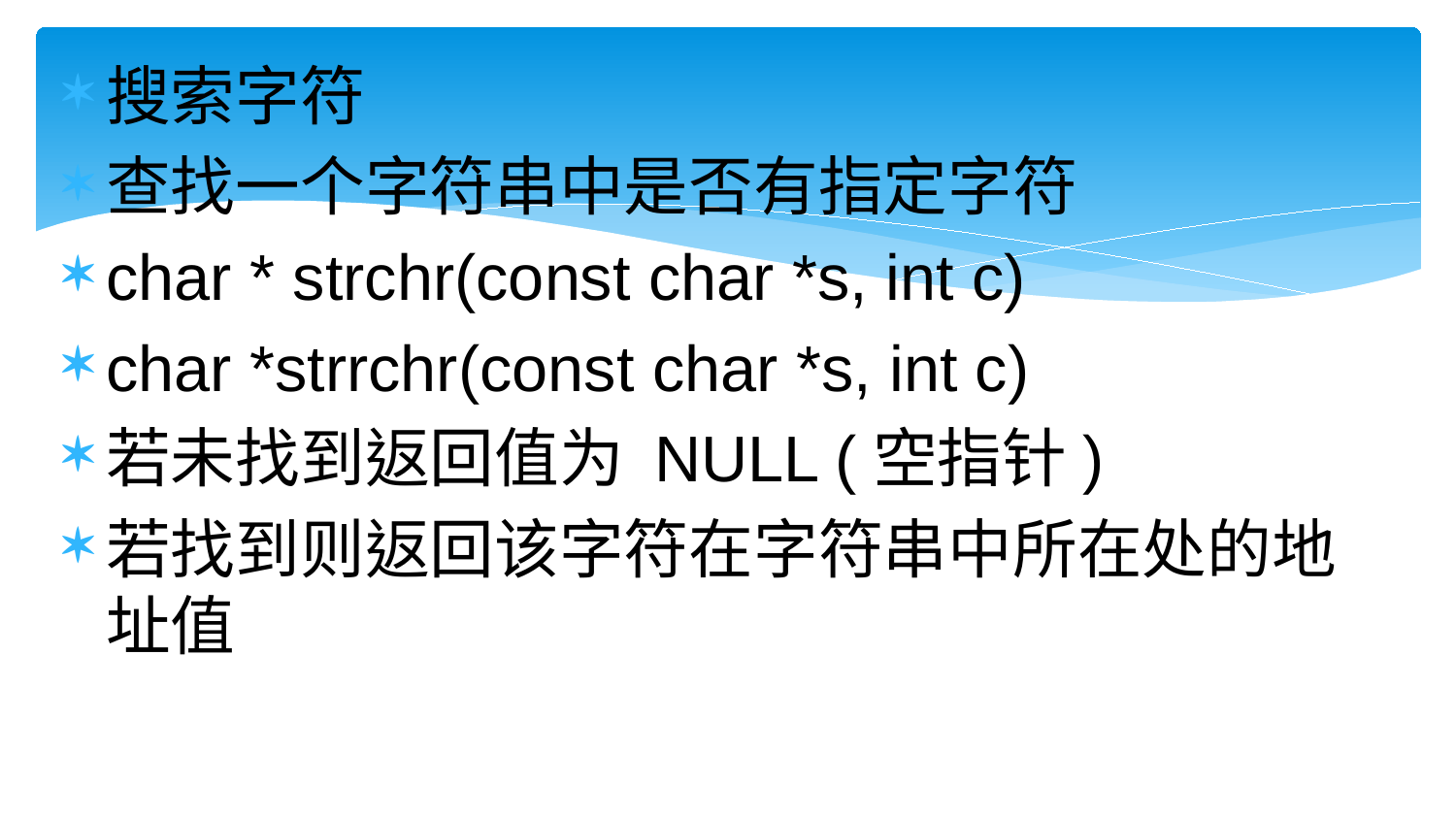

搜索字符
查找一个字符串中是否有指定字符
char * strchr(const char *s, int c)
char *strrchr(const char *s, int c)
若未找到返回值为 NULL (空指针)
若找到则返回该字符在字符串中所在处的地址值